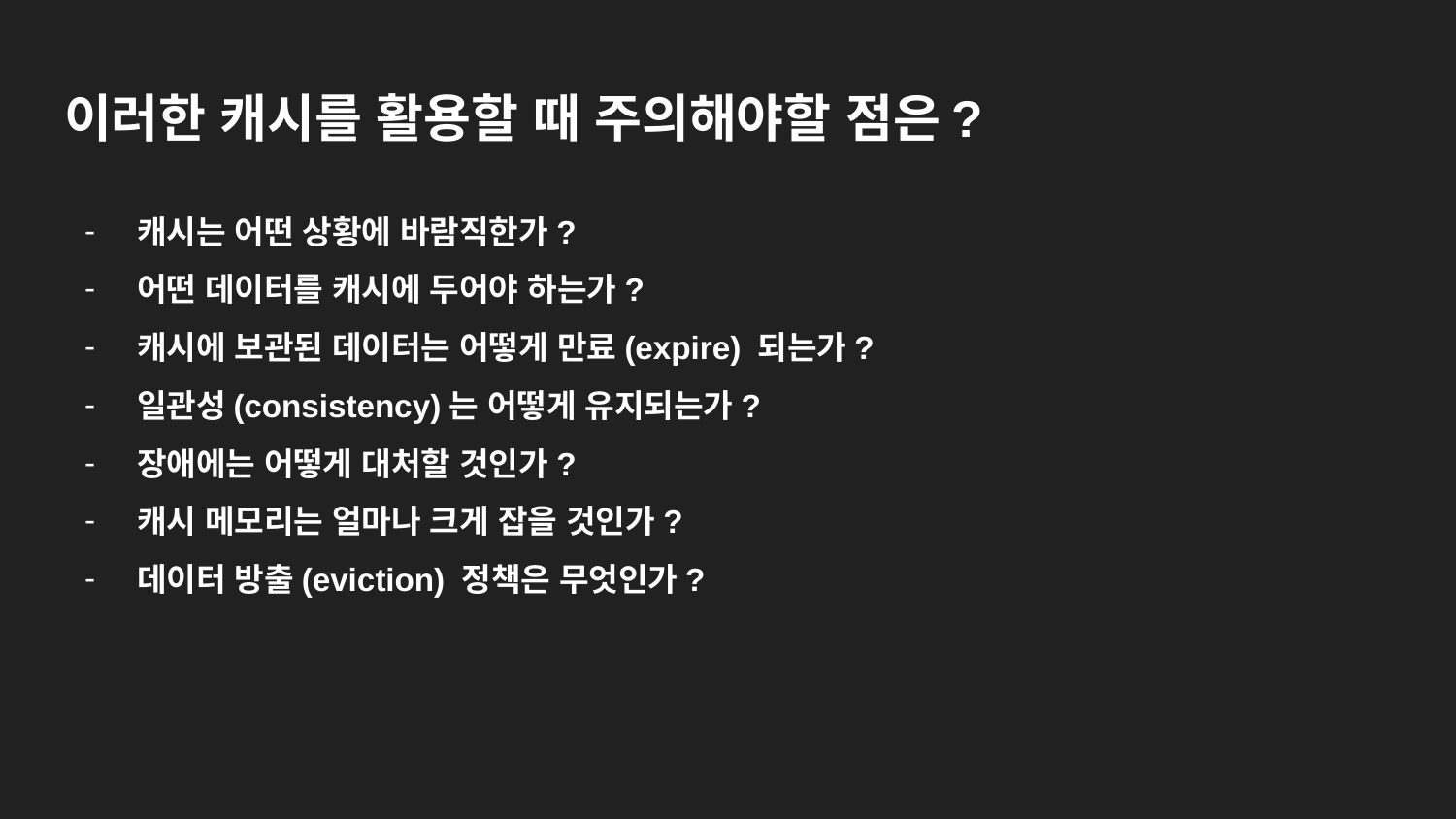

# 이러한 캐시를 활용할 때 주의해야할 점은?
캐시는 어떤 상황에 바람직한가?
어떤 데이터를 캐시에 두어야 하는가?
캐시에 보관된 데이터는 어떻게 만료(expire) 되는가?
일관성(consistency)는 어떻게 유지되는가?
장애에는 어떻게 대처할 것인가?
캐시 메모리는 얼마나 크게 잡을 것인가?
데이터 방출(eviction) 정책은 무엇인가?